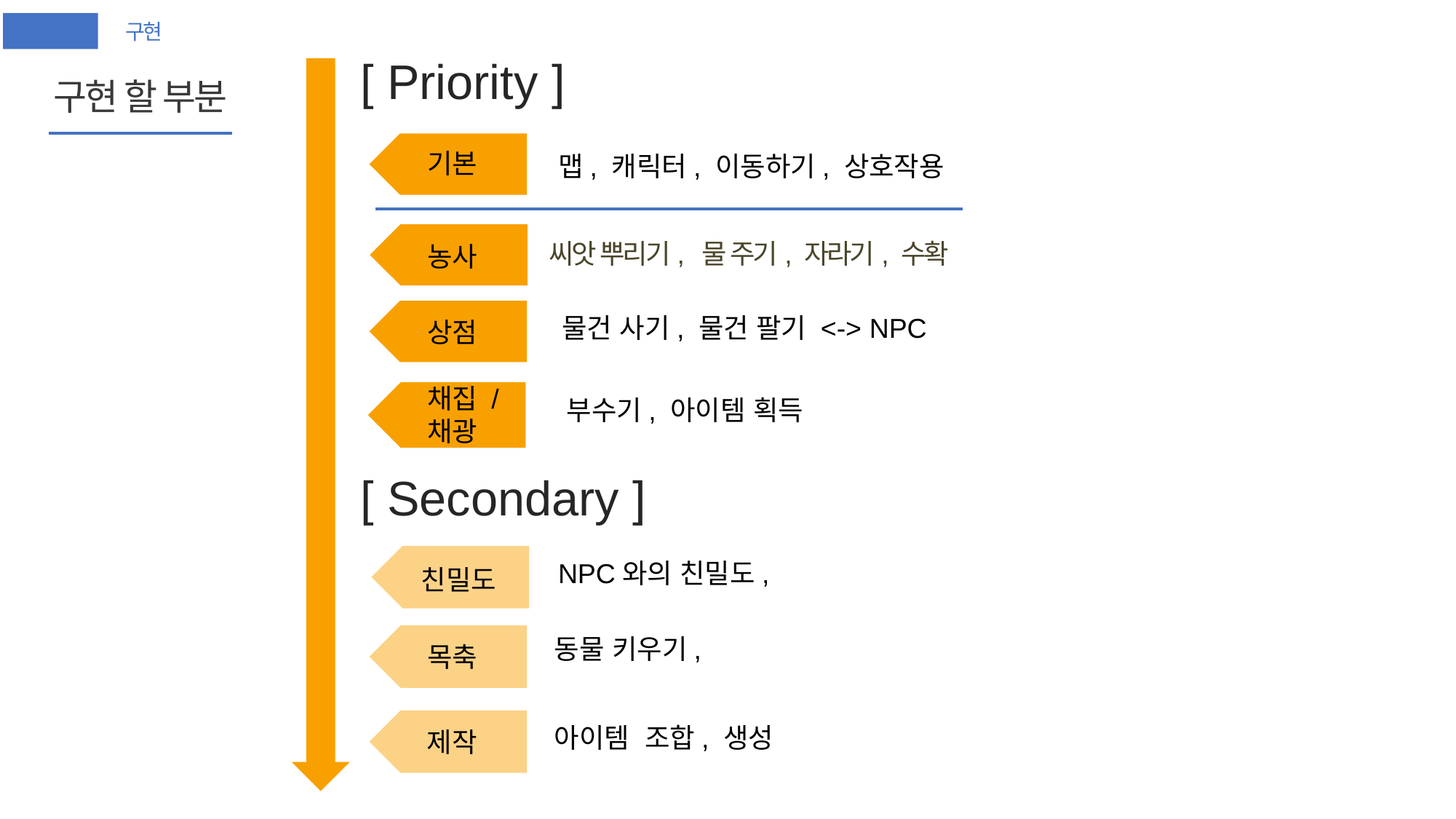

구현
* 쁠쁠 *
[ Priority ]

구현 할 부분

기본
맵, 캐릭터, 이동하기, 상호작용

씨앗 뿌리기,  물 주기, 자라기, 수확
농사

물건 사기, 물건 팔기 <-> NPC
상점
채집 / 채광

부수기, 아이템 획득
개념1
[ Secondary ]

NPC와의 친밀도,
친밀도

동물 키우기,
목축

아이템  조합, 생성
제작